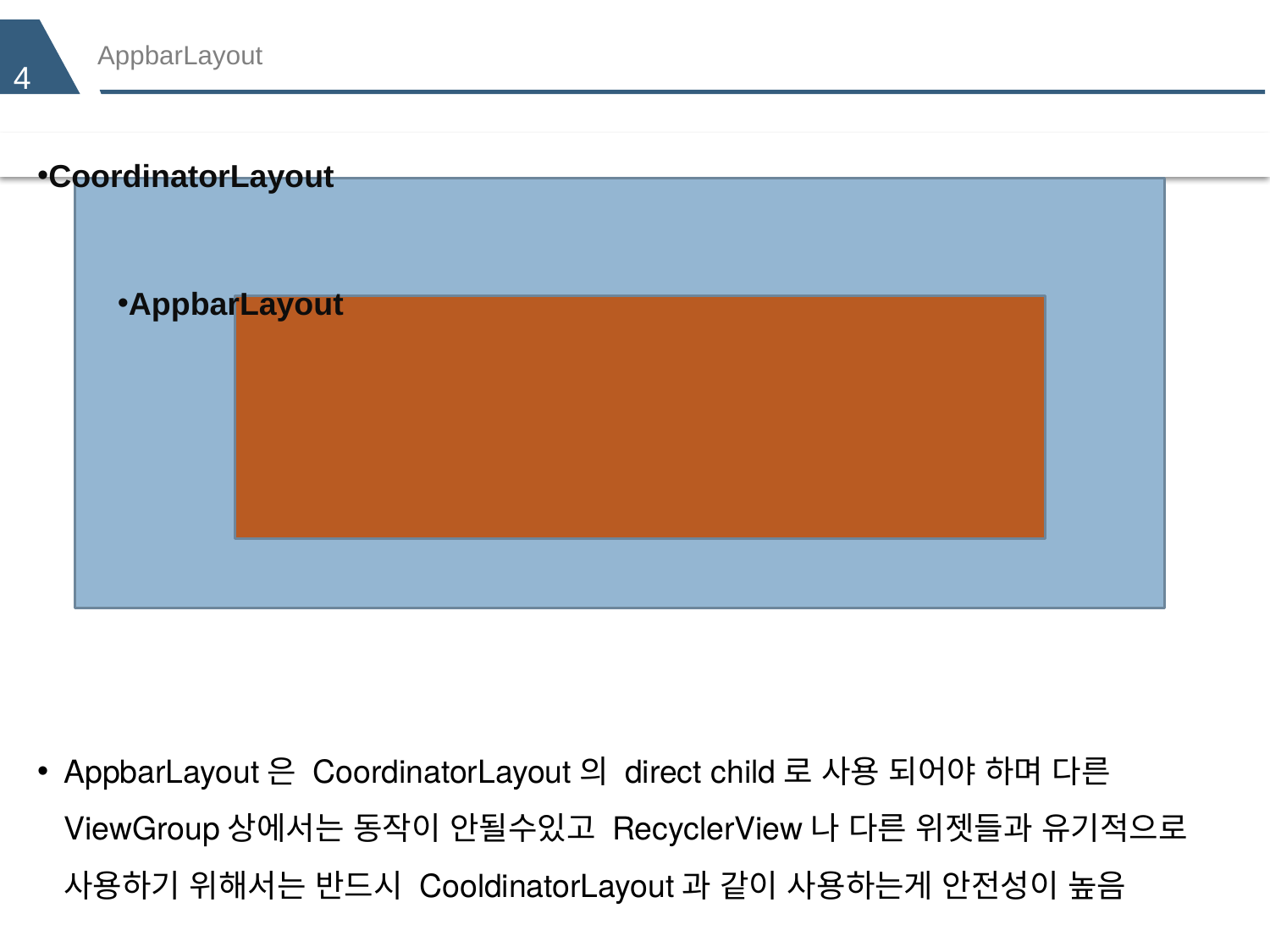

# AppbarLayout
4
CoordinatorLayout

AppbarLayout

AppbarLayout은 CoordinatorLayout의 direct child로 사용 되어야 하며 다른 ViewGroup상에서는 동작이 안될수있고 RecyclerView나 다른 위젯들과 유기적으로 사용하기 위해서는 반드시 CooldinatorLayout과 같이 사용하는게 안전성이 높음